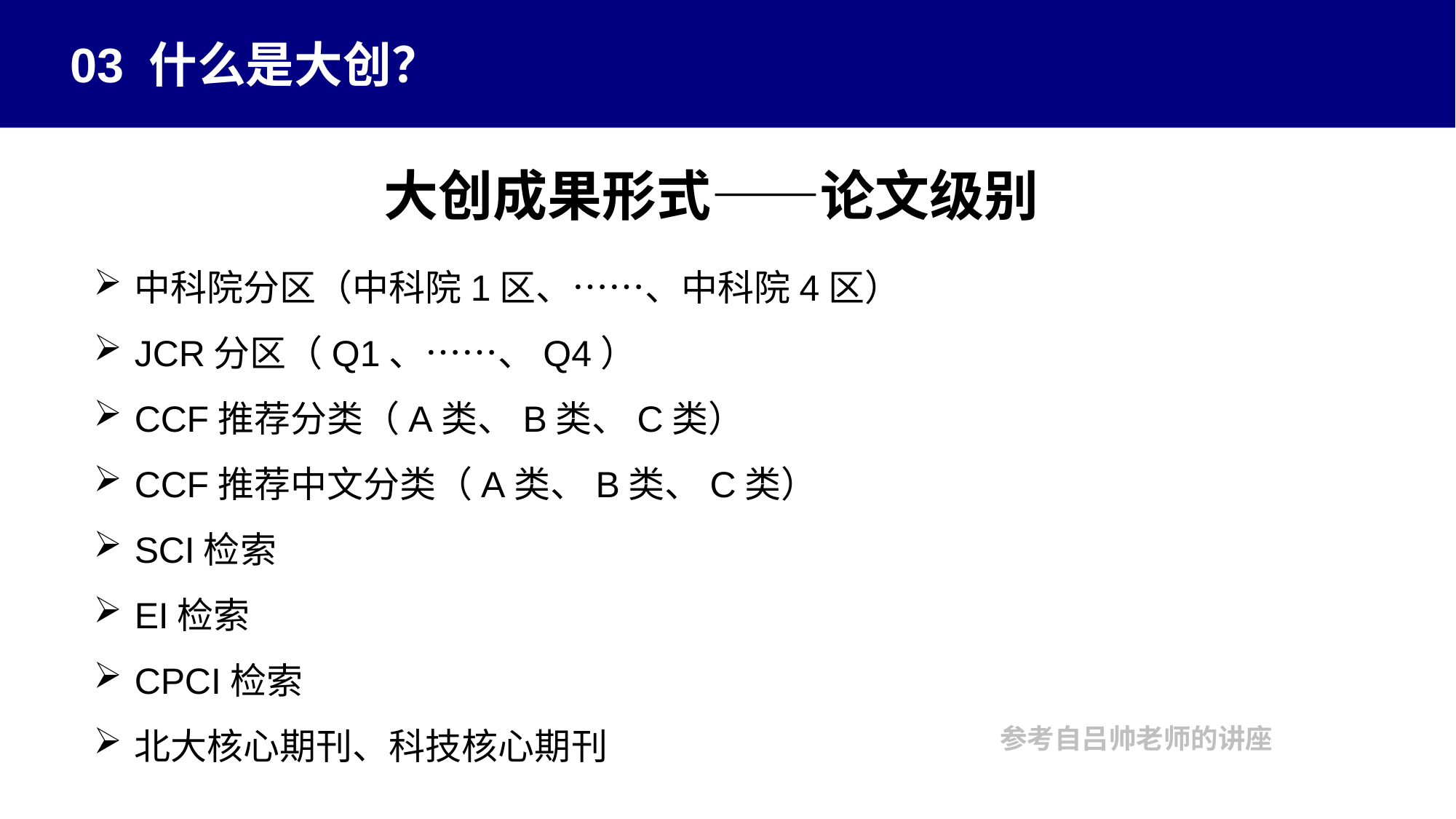

03 什么是大创？
大创成果形式——论文级别
中科院分区（中科院1区、……、中科院4区）
JCR分区（Q1、……、Q4）
CCF推荐分类（A类、B类、C类）
CCF推荐中文分类（A类、B类、C类）
SCI检索
EI检索
CPCI检索
北大核心期刊、科技核心期刊
参考自吕帅老师的讲座
9